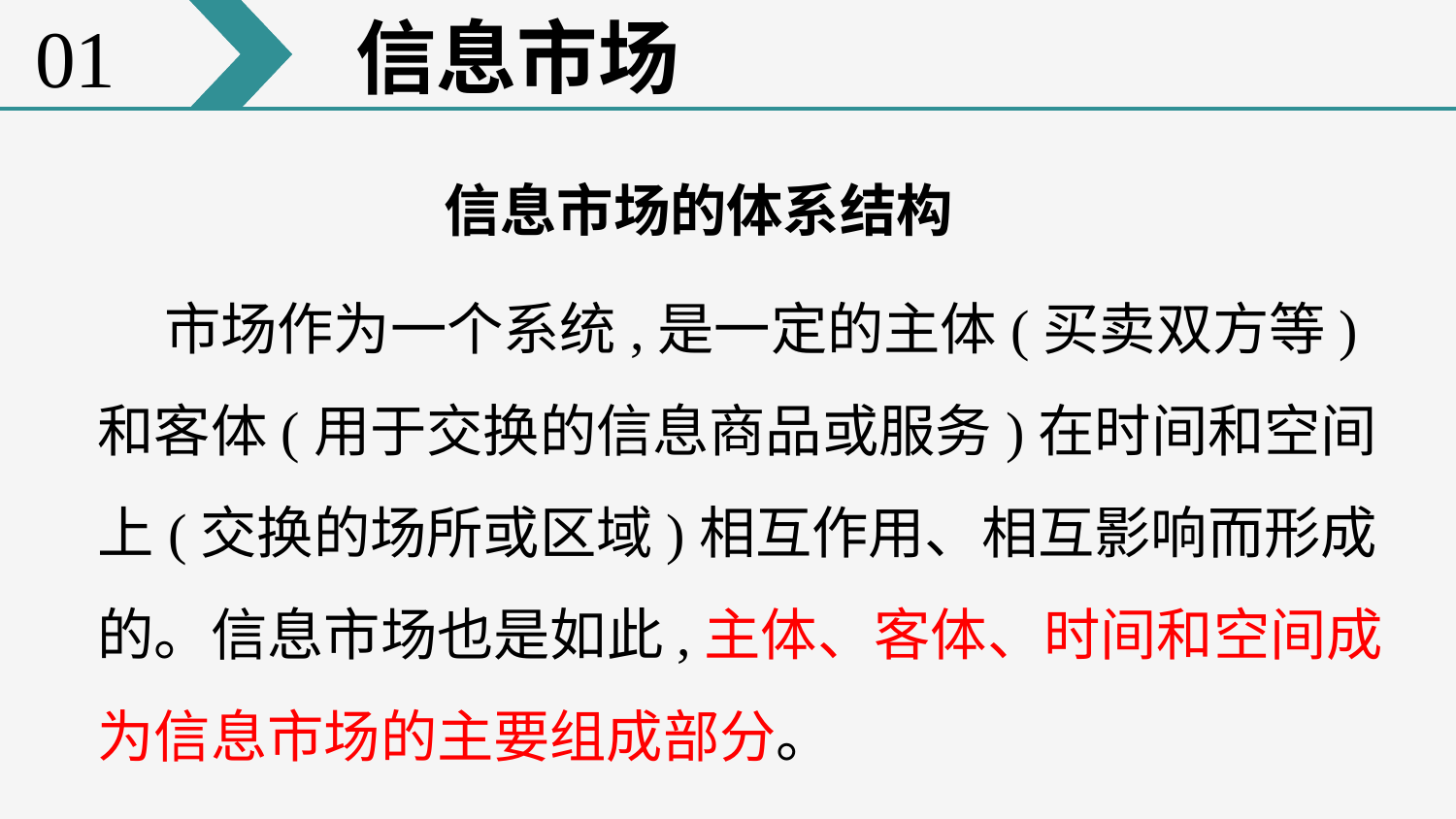

01
 信息市场
信息市场的体系结构
     市场作为一个系统,是一定的主体(买卖双方等)和客体(用于交换的信息商品或服务)在时间和空间上(交换的场所或区域)相互作用、相互影响而形成的。信息市场也是如此,主体、客体、时间和空间成为信息市场的主要组成部分。